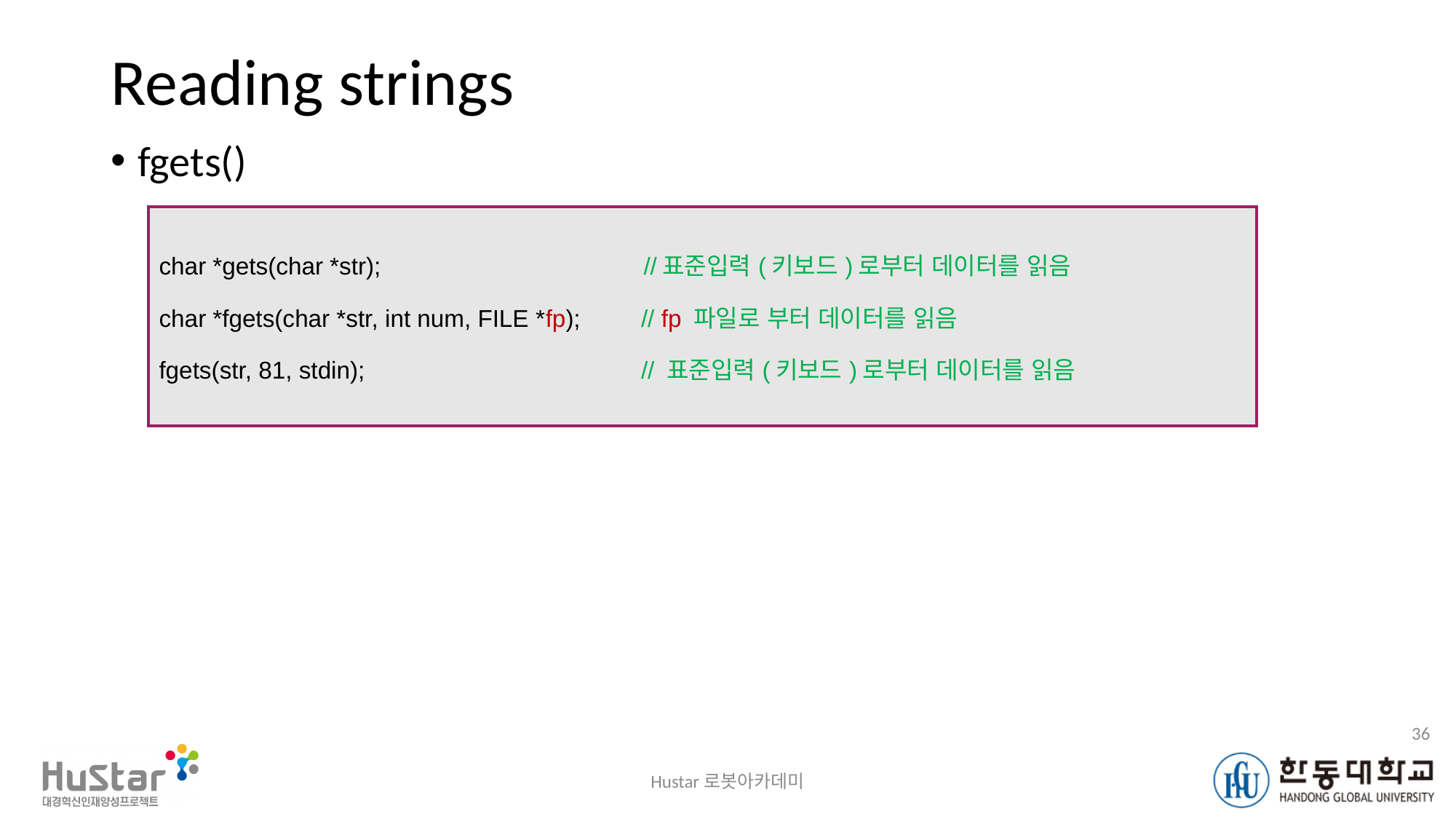

# Reading strings
fgets()
| char \*gets(char \*str); //표준입력(키보드)로부터 데이터를 읽음 char \*fgets(char \*str, int num, FILE \*fp); // fp 파일로 부터 데이터를 읽음 fgets(str, 81, stdin); // 표준입력(키보드)로부터 데이터를 읽음 |
| --- |
36
Hustar로봇아카데미